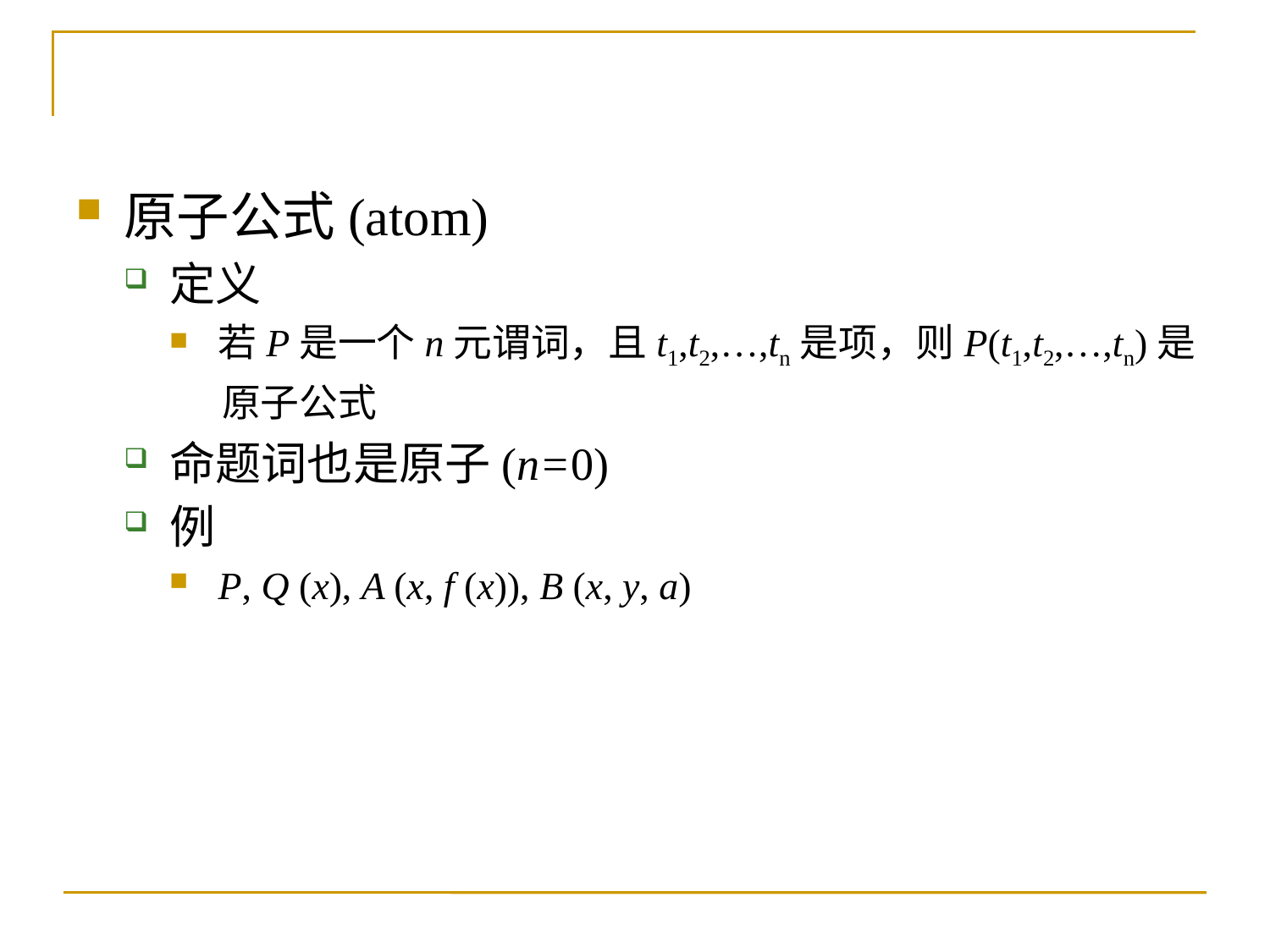

原子公式(atom)
定义
若P是一个n元谓词，且t1,t2,…,tn是项，则P(t1,t2,…,tn)是
     原子公式
命题词也是原子(n=0)
例
P, Q (x), A (x, f (x)), B (x, y, a)